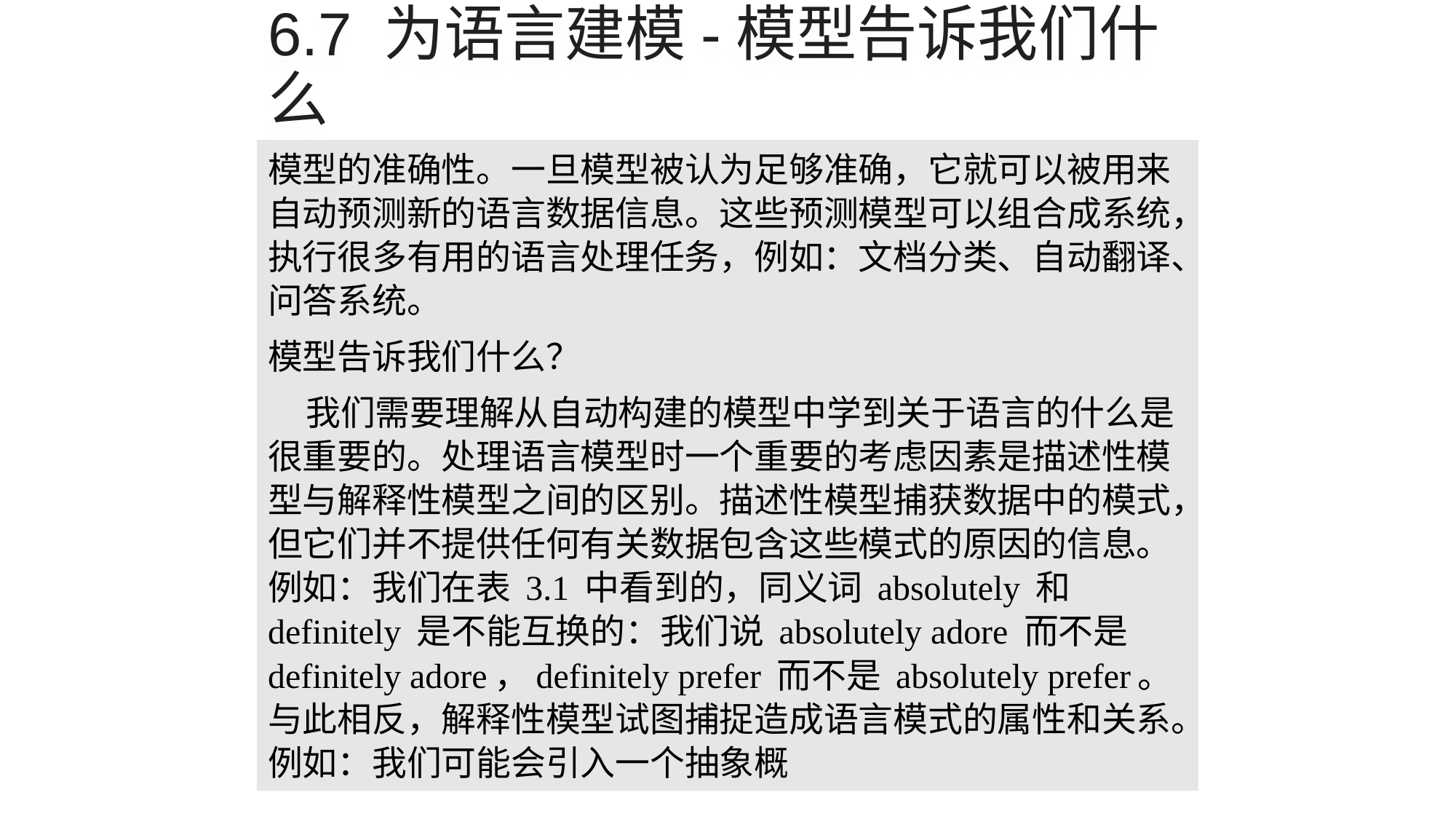

# 6.7 为语言建模-模型告诉我们什么
模型的准确性。一旦模型被认为足够准确，它就可以被用来自动预测新的语言数据信息。这些预测模型可以组合成系统，执行很多有用的语言处理任务，例如：文档分类、自动翻译、问答系统。
模型告诉我们什么？
我们需要理解从自动构建的模型中学到关于语言的什么是很重要的。处理语言模型时一个重要的考虑因素是描述性模型与解释性模型之间的区别。描述性模型捕获数据中的模式，但它们并不提供任何有关数据包含这些模式的原因的信息。例如：我们在表 3.1 中看到的，同义词 absolutely 和 definitely 是不能互换的：我们说 absolutely adore 而不是 definitely adore，definitely prefer 而不是 absolutely prefer。与此相反，解释性模型试图捕捉造成语言模式的属性和关系。例如：我们可能会引入一个抽象概